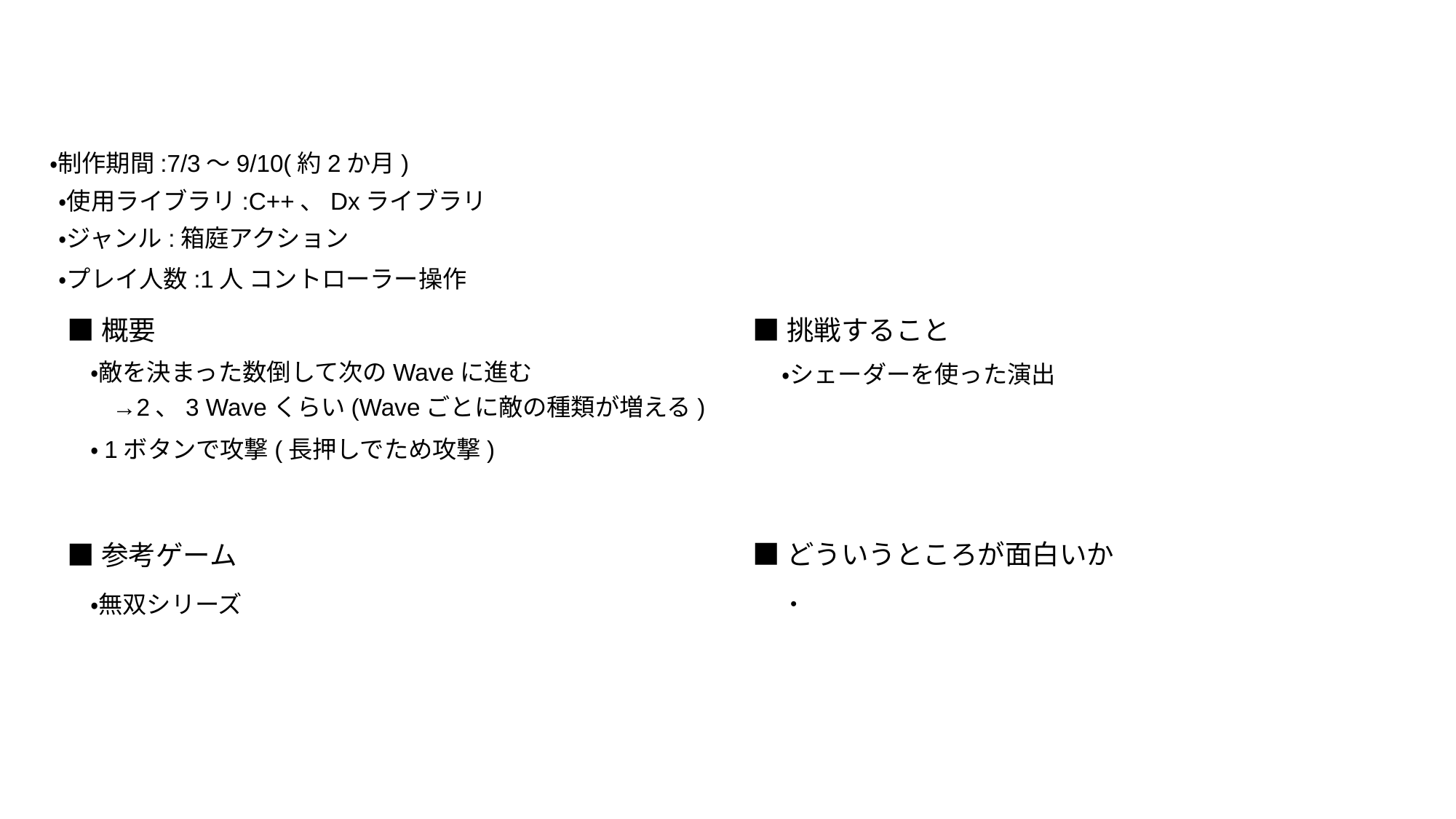

#
・制作期間:7/3～9/10(約2か月)
・使用ライブラリ:C++、Dxライブラリ
・ジャンル:箱庭アクション
・プレイ人数:1人 コントローラー操作
■挑戦すること
■概要
・敵を決まった数倒して次のWaveに進む
・シェーダーを使った演出
→2、3 Waveくらい(Waveごとに敵の種類が増える)
・1ボタンで攻撃(長押しでため攻撃)
■どういうところが面白いか
■参考ゲーム
・無双シリーズ
・